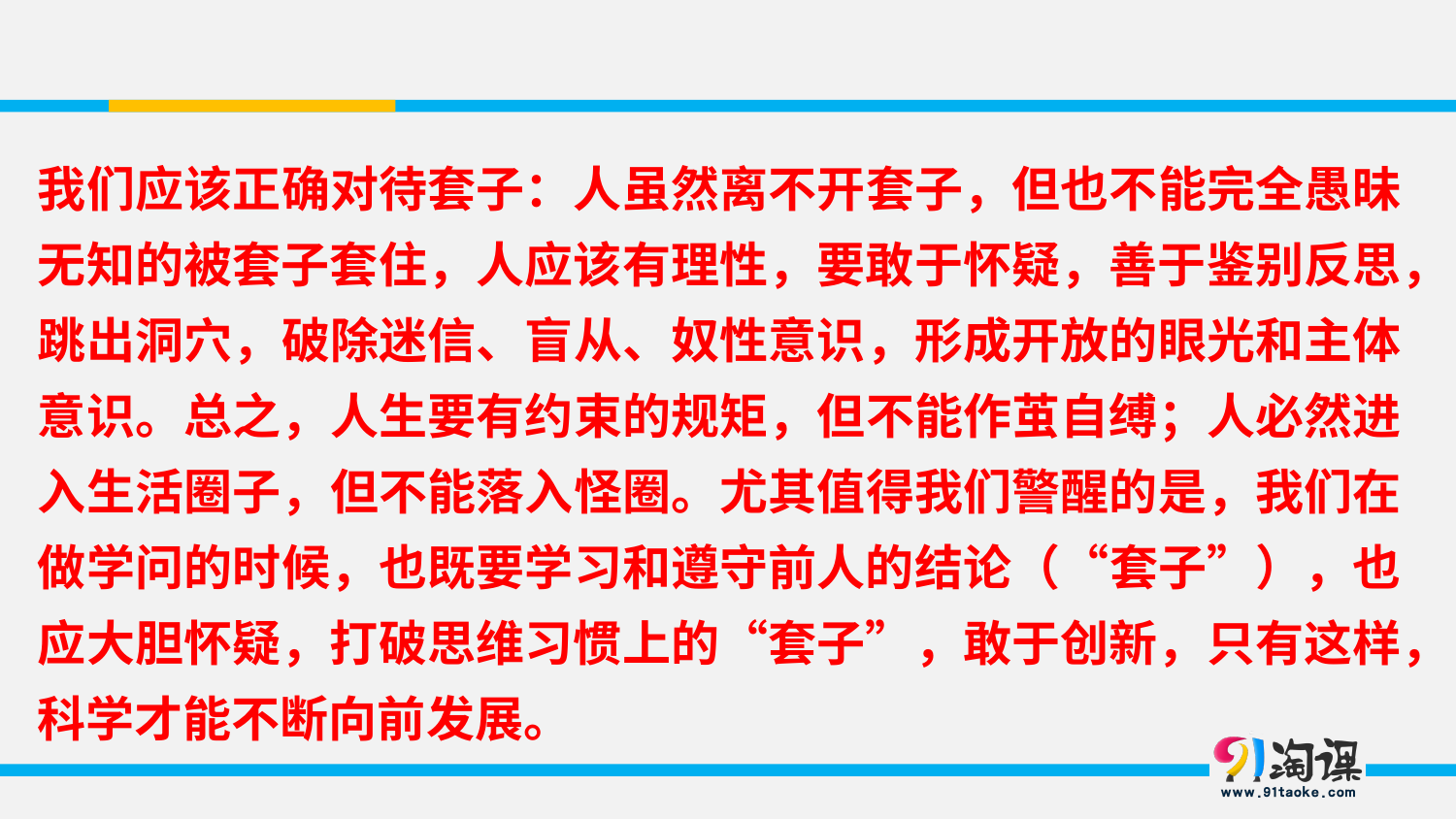

我们应该正确对待套子：人虽然离不开套子，但也不能完全愚昧无知的被套子套住，人应该有理性，要敢于怀疑，善于鉴别反思，跳出洞穴，破除迷信、盲从、奴性意识，形成开放的眼光和主体意识。总之，人生要有约束的规矩，但不能作茧自缚；人必然进入生活圈子，但不能落入怪圈。尤其值得我们警醒的是，我们在做学问的时候，也既要学习和遵守前人的结论（“套子”），也应大胆怀疑，打破思维习惯上的“套子”，敢于创新，只有这样，科学才能不断向前发展。